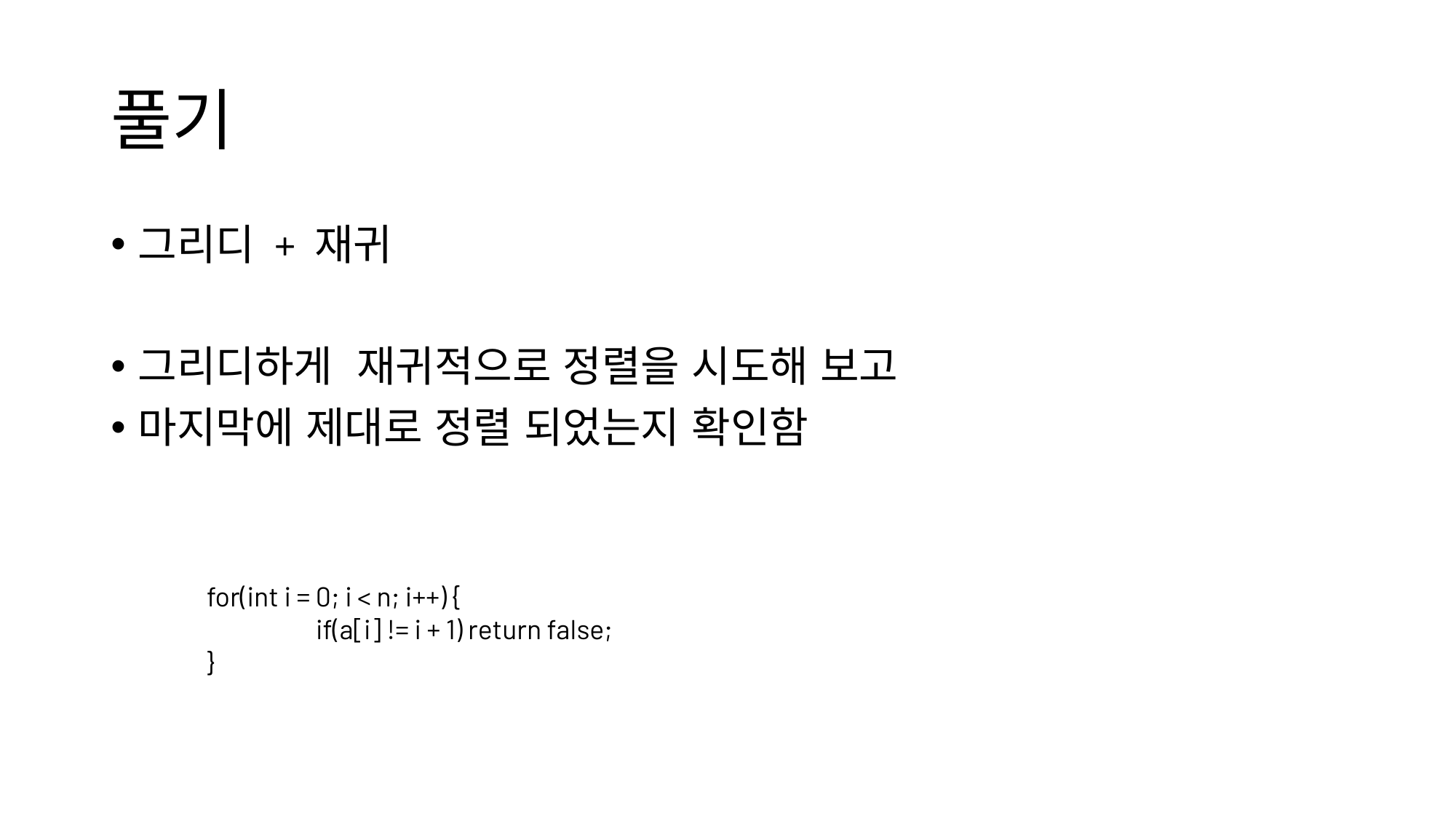

# 풀기
그리디 + 재귀

그리디하게  재귀적으로 정렬을 시도해 보고
마지막에 제대로 정렬 되었는지 확인함

for(int i = 0; i < n; i++) {
	if(a[i] != i + 1) return false;
}